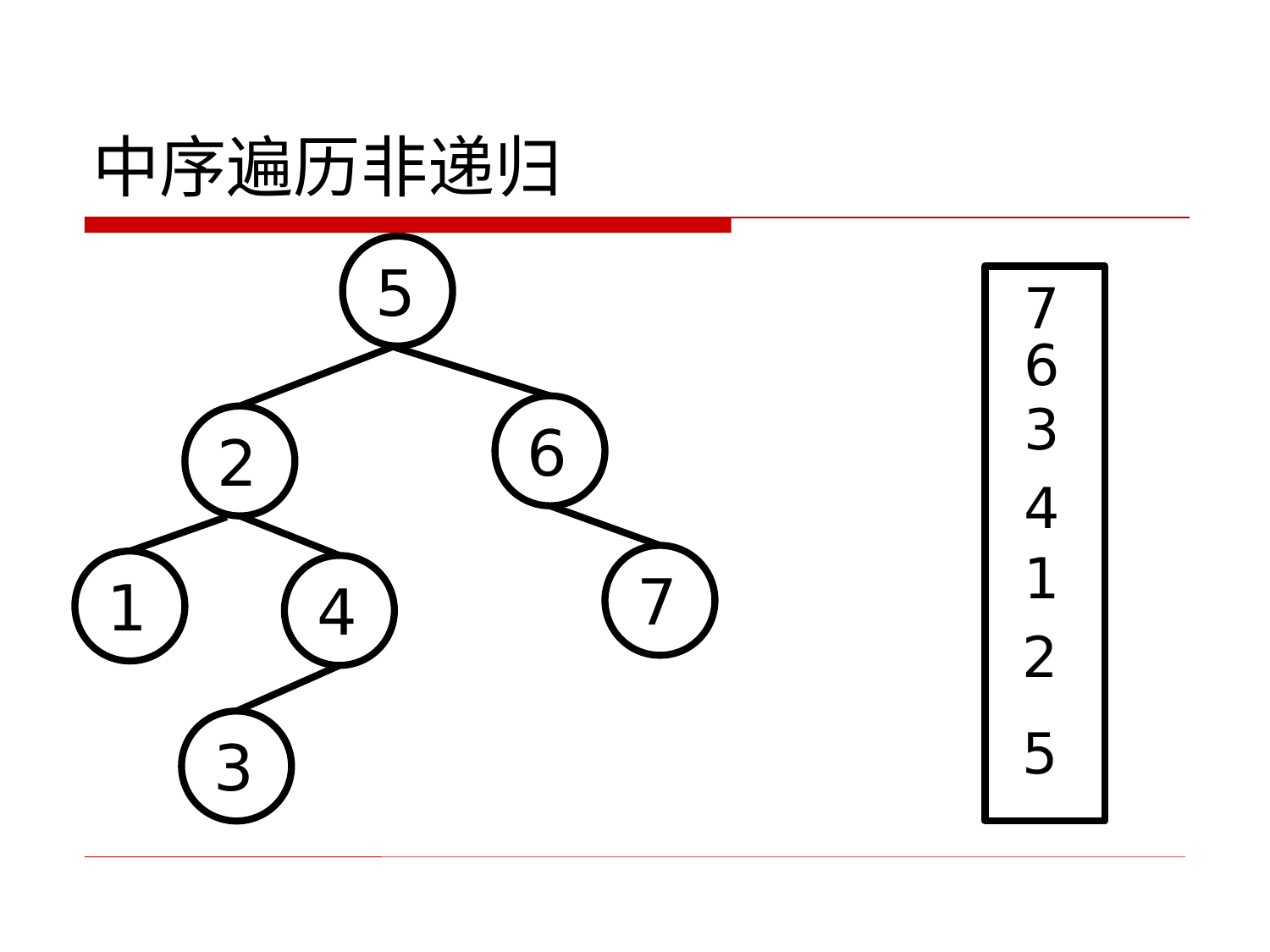

# 中序遍历非递归

5

7
6
3

6

2
4
1

7

1

4
2

3
5